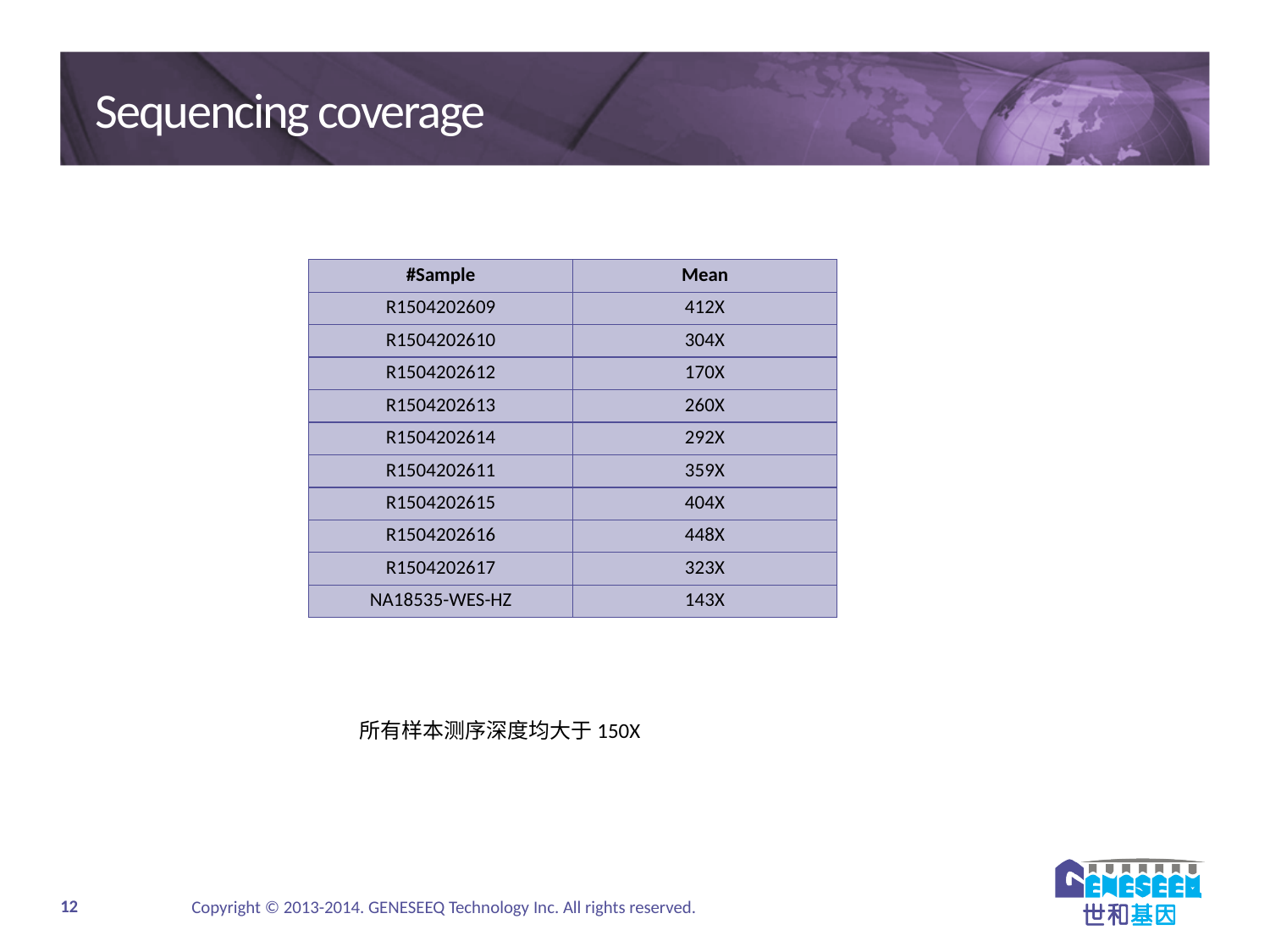

# Sequencing coverage
| #Sample | Mean |
| --- | --- |
| R1504202609 | 412X |
| R1504202610 | 304X |
| R1504202612 | 170X |
| R1504202613 | 260X |
| R1504202614 | 292X |
| R1504202611 | 359X |
| R1504202615 | 404X |
| R1504202616 | 448X |
| R1504202617 | 323X |
| NA18535-WES-HZ | 143X |
所有样本测序深度均大于150X
Copyright © 2013-2014. GENESEEQ Technology Inc. All rights reserved.
12